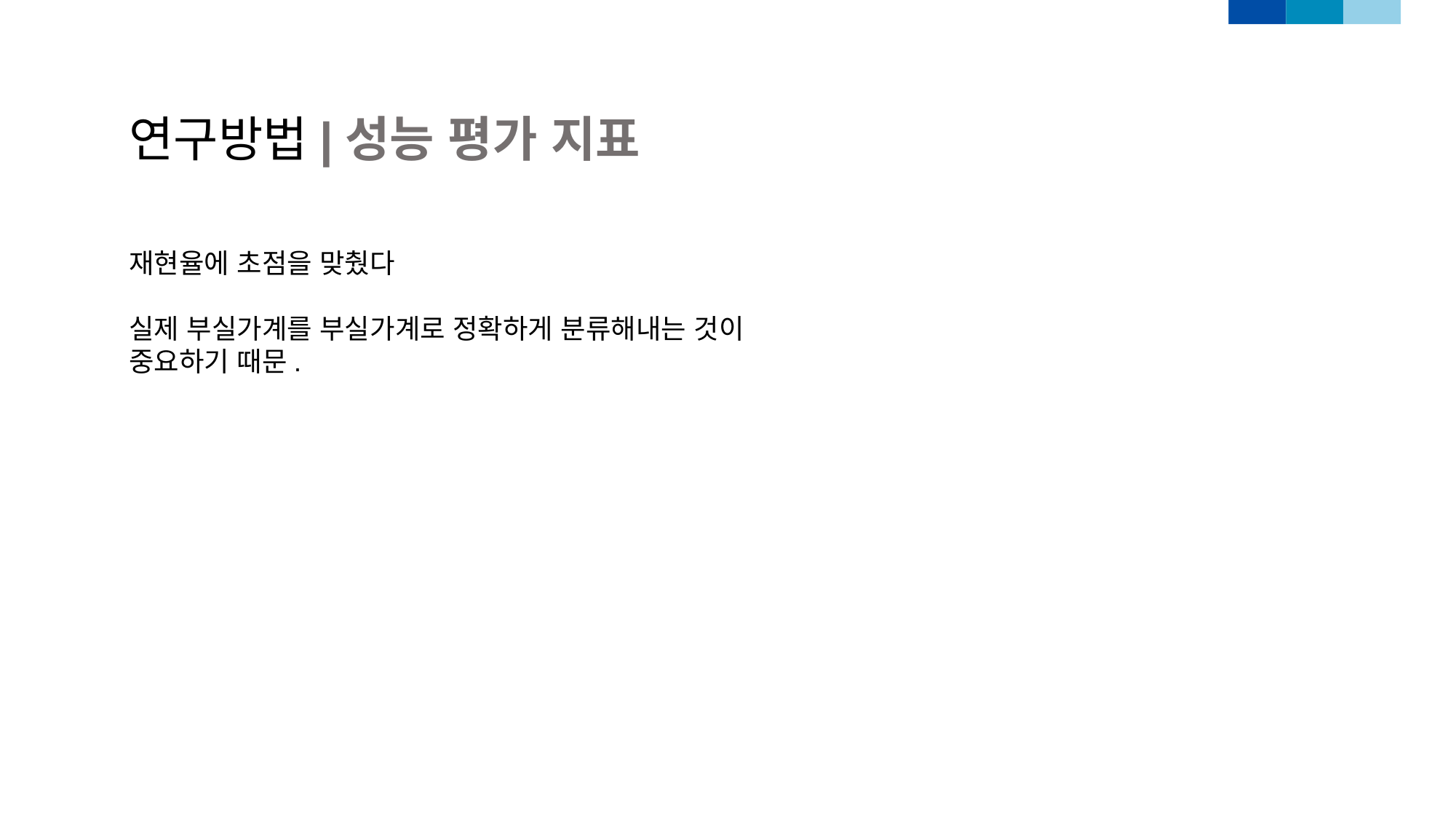

연구방법|성능 평가 지표

재현율에 초점을 맞췄다

실제 부실가계를 부실가계로 정확하게 분류해내는 것이 중요하기 때문.